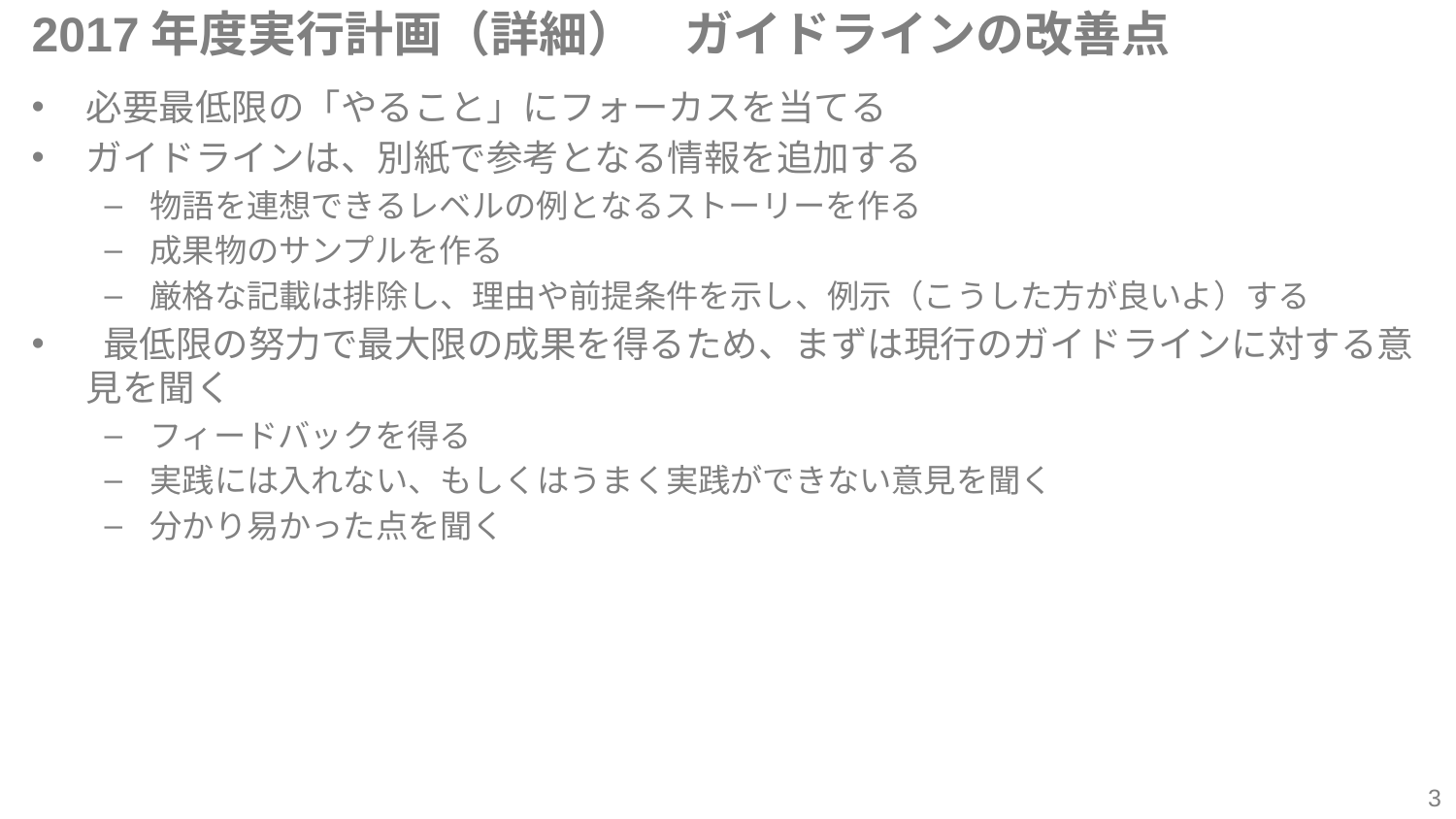

# 2017年度実行計画（詳細）　ガイドラインの改善点
必要最低限の「やること」にフォーカスを当てる
ガイドラインは、別紙で参考となる情報を追加する
物語を連想できるレベルの例となるストーリーを作る
成果物のサンプルを作る
厳格な記載は排除し、理由や前提条件を示し、例示（こうした方が良いよ）する
 最低限の努力で最大限の成果を得るため、まずは現行のガイドラインに対する意見を聞く
フィードバックを得る
実践には入れない、もしくはうまく実践ができない意見を聞く
分かり易かった点を聞く
3